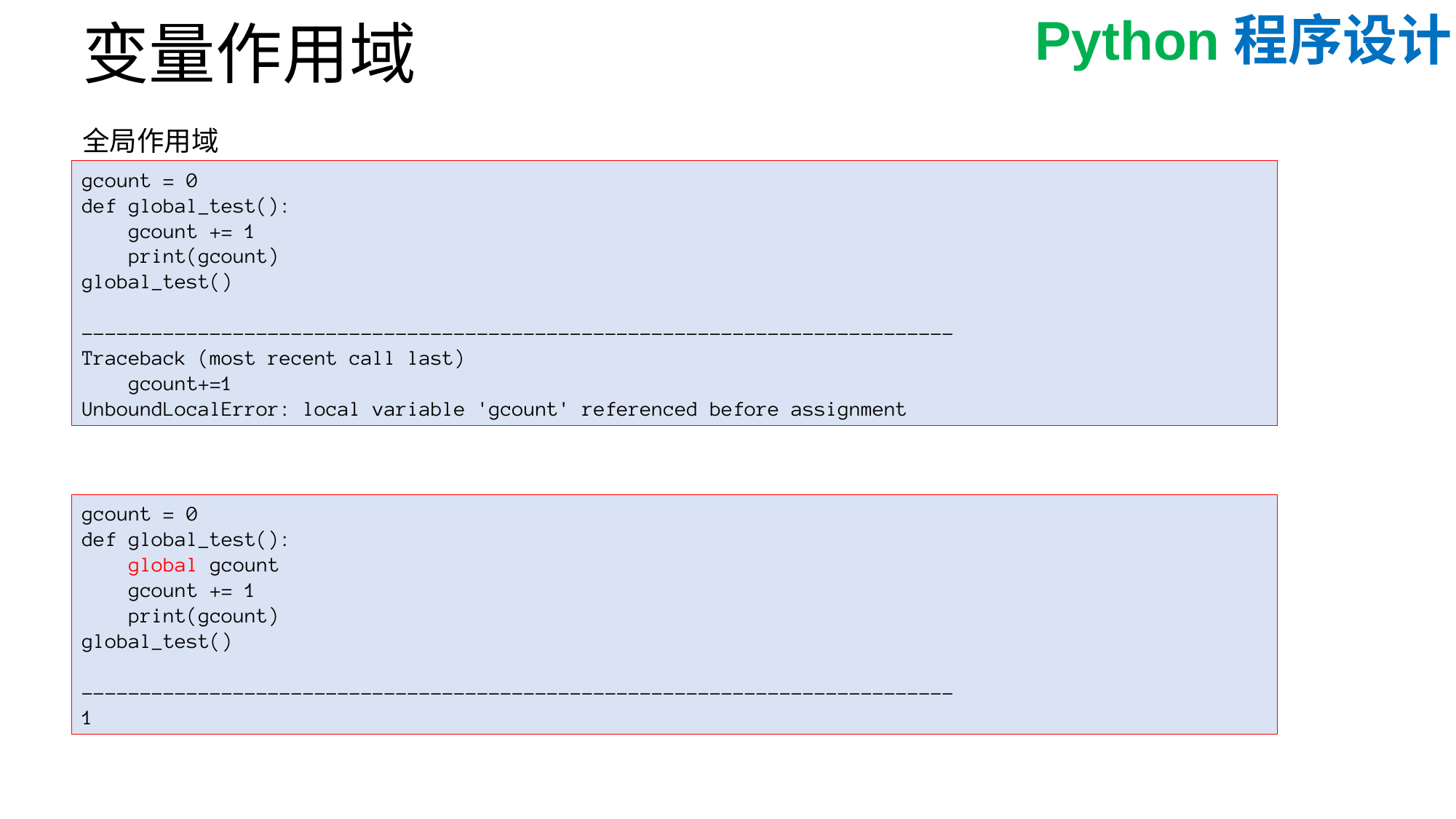

# 变量作用域
全局作用域
gcount = 0
def global_test():
    gcount += 1
    print(gcount)
global_test()

---------------------------------------------------------------------------
Traceback (most recent call last)
    gcount+=1
UnboundLocalError: local variable 'gcount' referenced before assignment
gcount = 0
def global_test():
    global gcount
    gcount += 1
    print(gcount)
global_test()

---------------------------------------------------------------------------
1
28